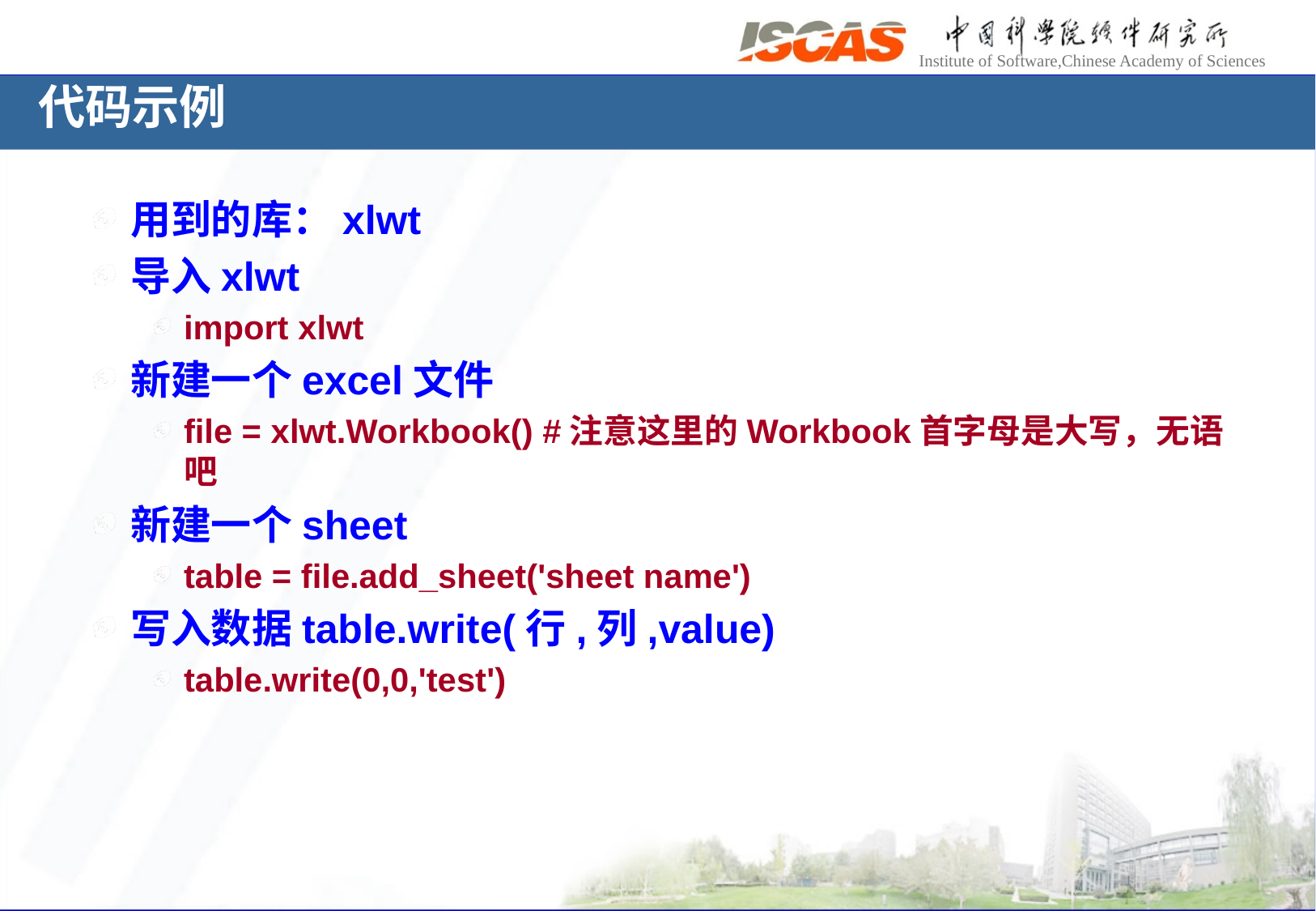

# 代码示例
用到的库：xlwt
导入xlwt
import xlwt
新建一个excel文件
file = xlwt.Workbook() #注意这里的Workbook首字母是大写，无语吧
新建一个sheet
table = file.add_sheet('sheet name')
写入数据table.write(行,列,value)
table.write(0,0,'test')